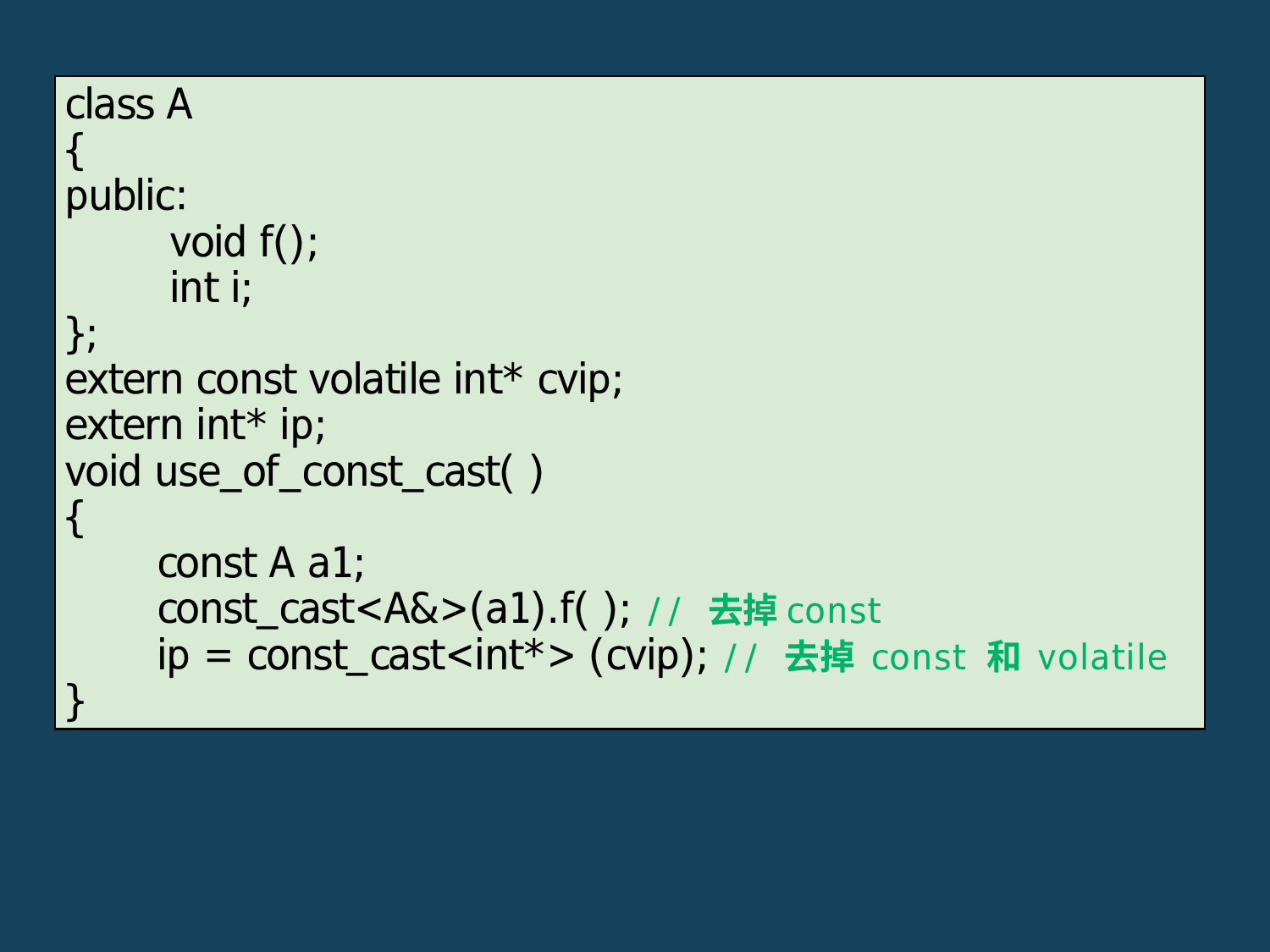

class A
{
public:
        void f();
        int i;
};
extern const volatile int* cvip;
extern int* ip;
void use_of_const_cast( )
{
       const A a1;
       const_cast<A&>(a1).f( ); // 去掉const
       ip = const_cast<int*> (cvip); // 去掉 const 和 volatile
}